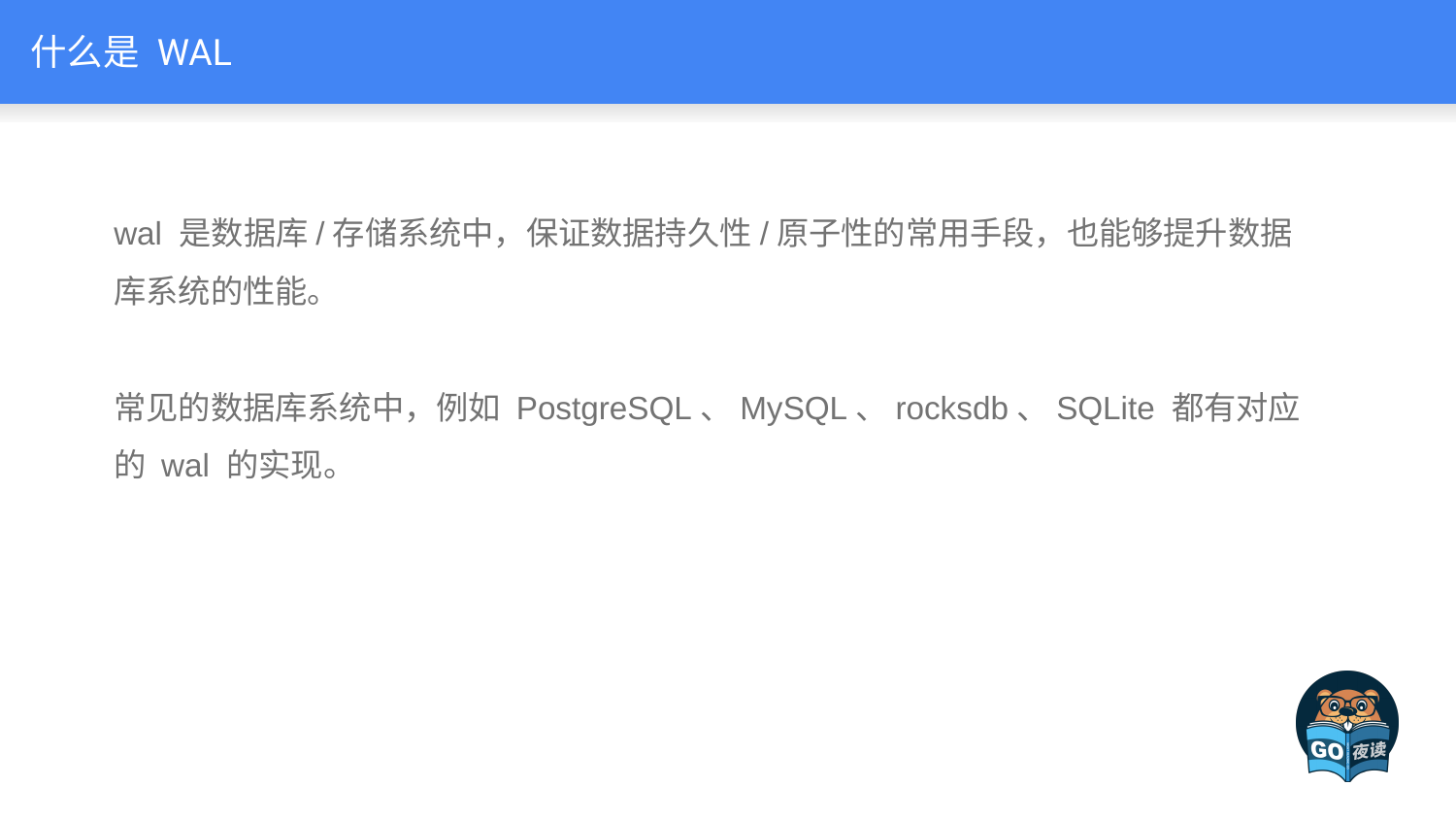

# 什么是 WAL
wal 是数据库/存储系统中，保证数据持久性/原子性的常用手段，也能够提升数据库系统的性能。

常见的数据库系统中，例如 PostgreSQL、MySQL、rocksdb、SQLite 都有对应的 wal 的实现。
3